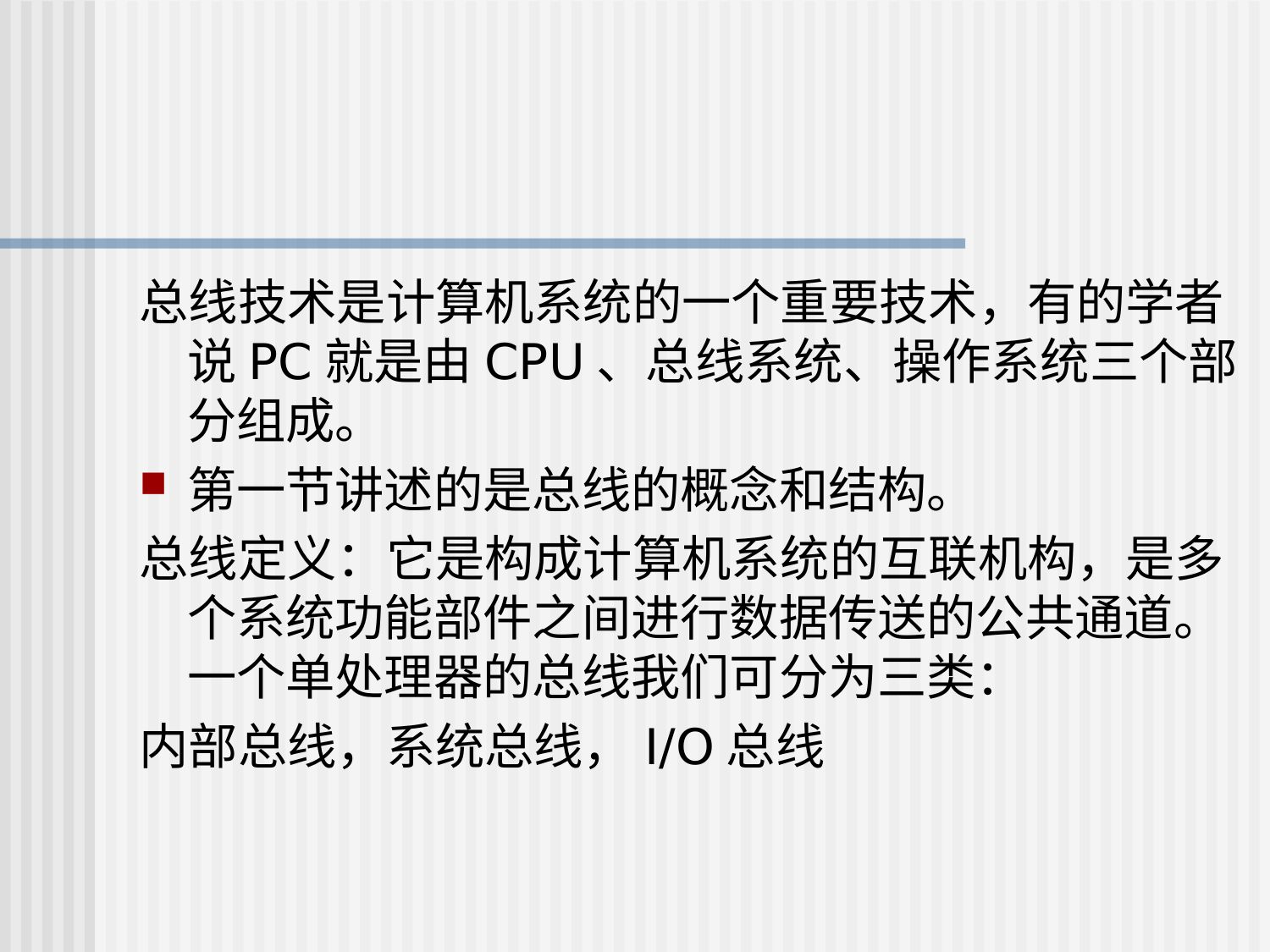

#
总线技术是计算机系统的一个重要技术，有的学者说PC就是由CPU、总线系统、操作系统三个部分组成。
第一节讲述的是总线的概念和结构。
总线定义：它是构成计算机系统的互联机构，是多个系统功能部件之间进行数据传送的公共通道。一个单处理器的总线我们可分为三类：
内部总线，系统总线，I/O总线